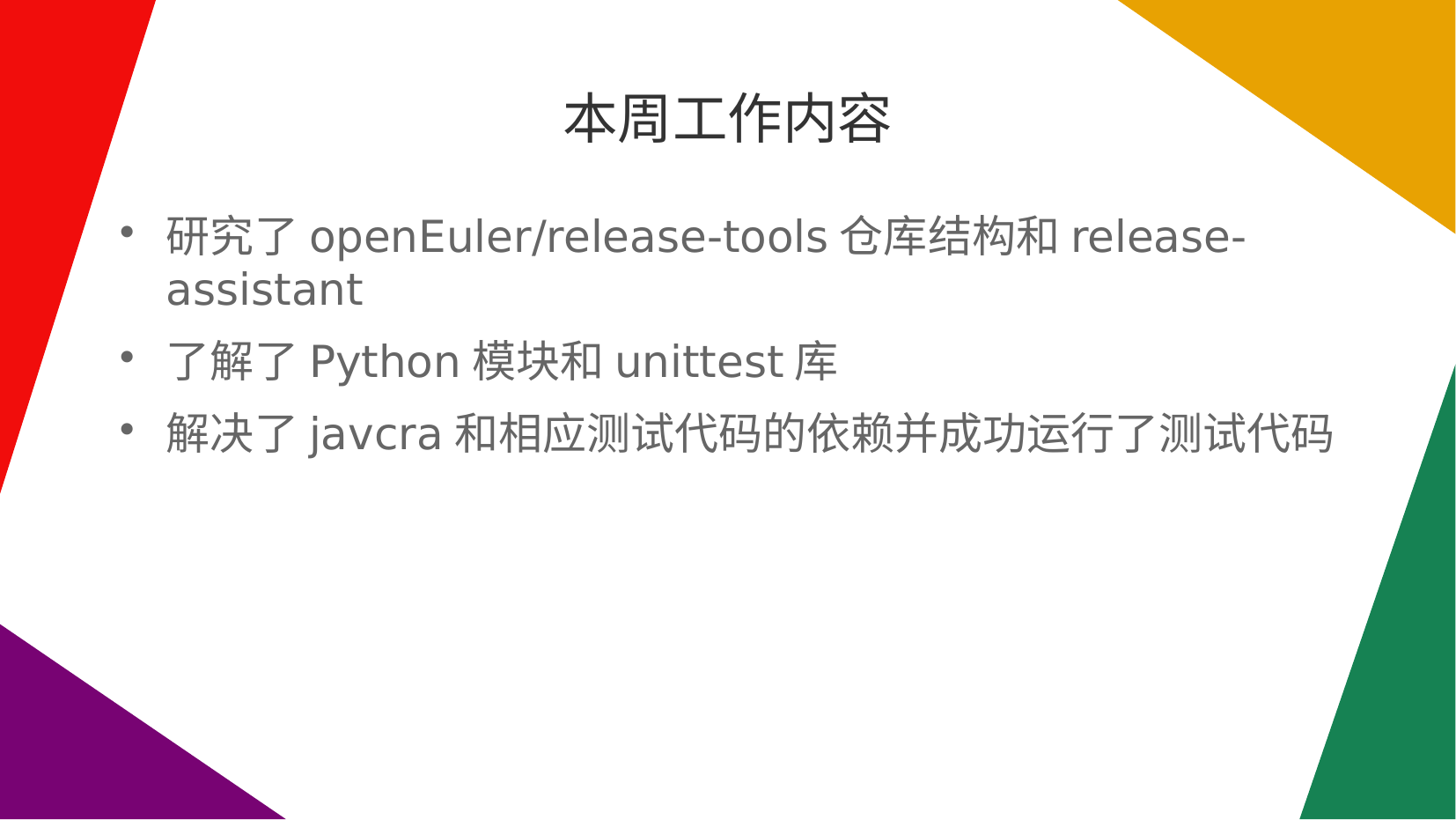

# 本周工作内容
研究了openEuler/release-tools仓库结构和release-assistant
了解了Python模块和unittest库
解决了javcra和相应测试代码的依赖并成功运行了测试代码